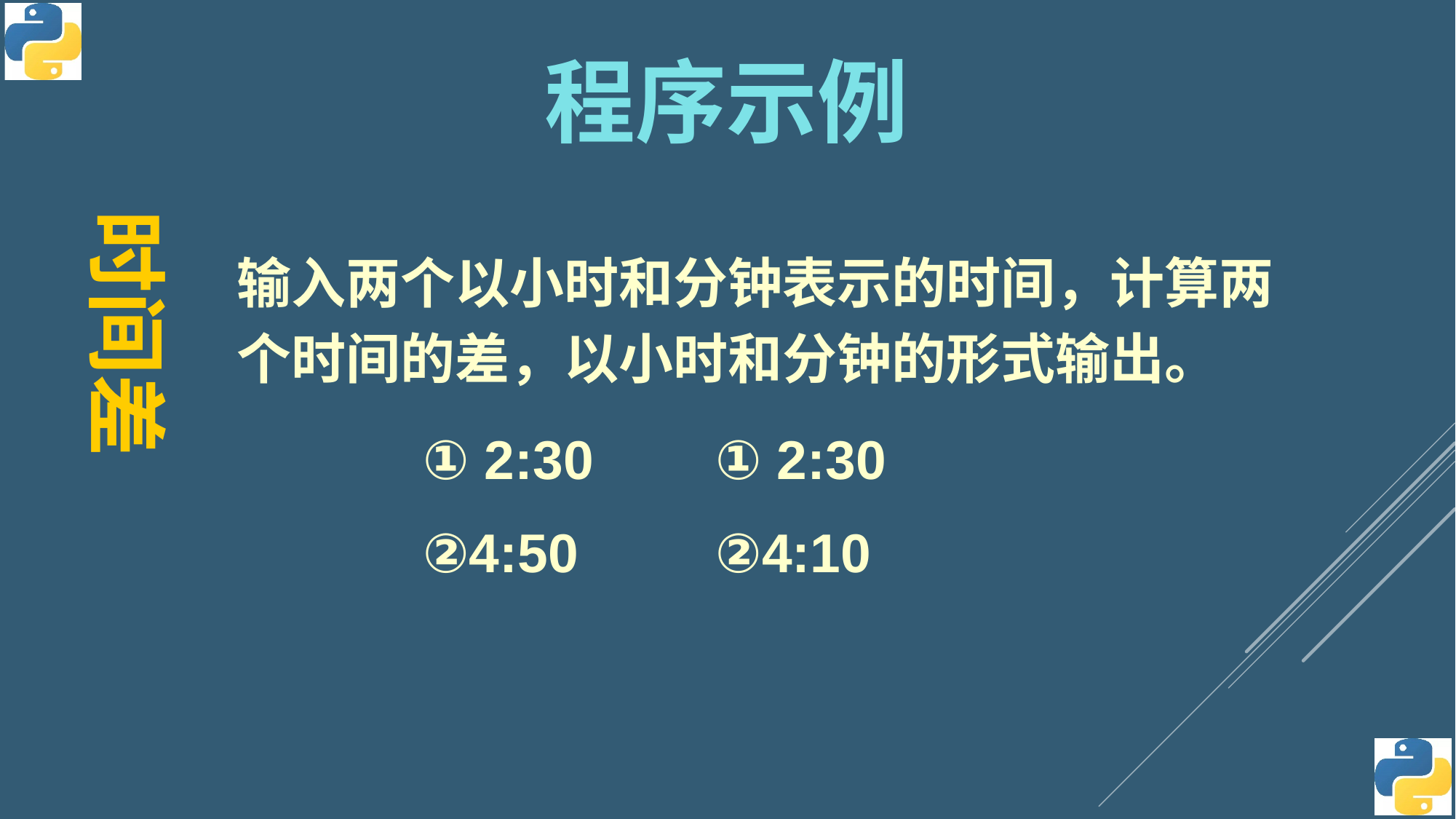

程序示例
时间差
输入两个以小时和分钟表示的时间，计算两个时间的差，以小时和分钟的形式输出。
① 2:30
②4:50
① 2:30
②4:10